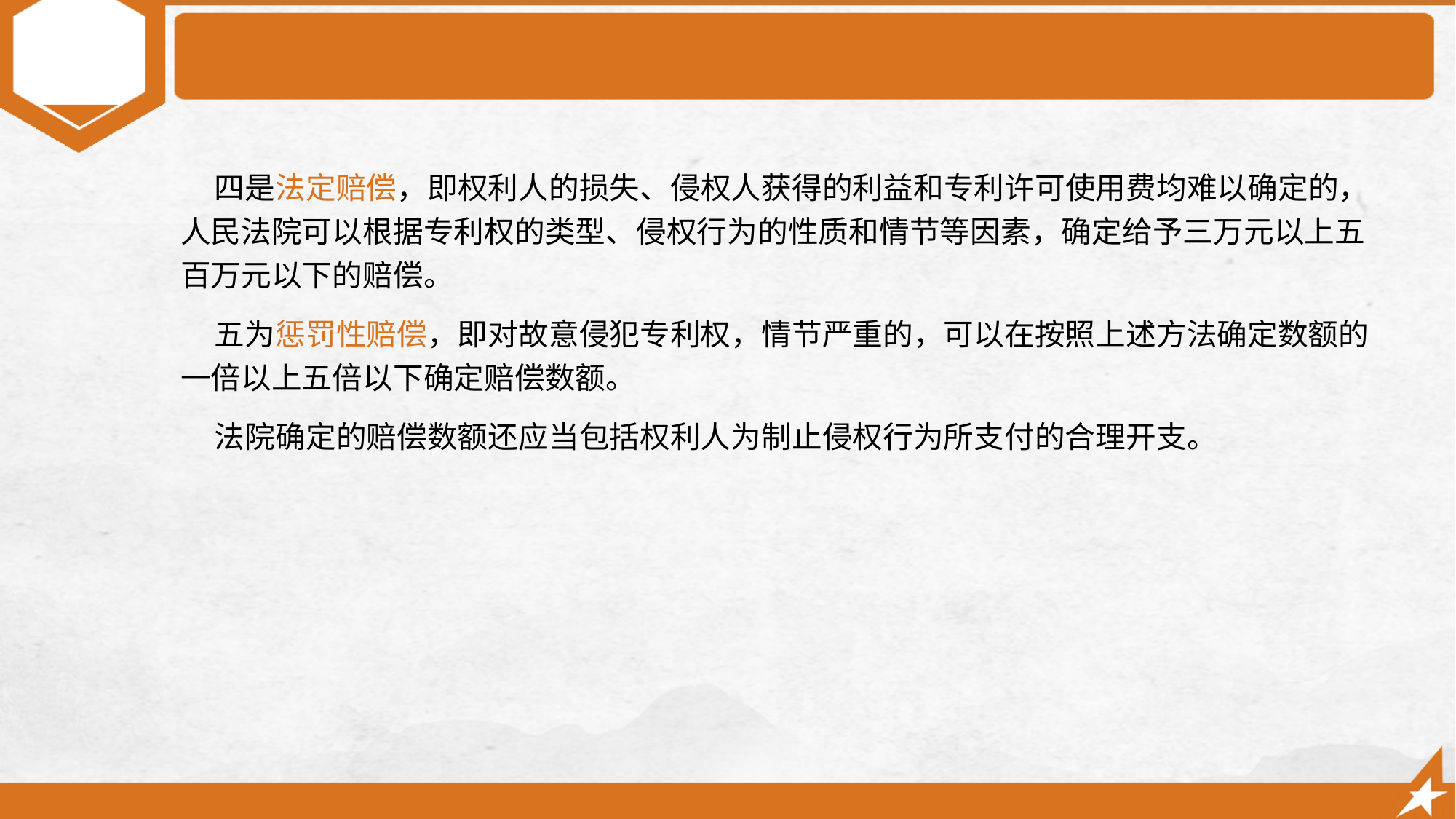

四是法定赔偿，即权利人的损失、侵权人获得的利益和专利许可使用费均难以确定的，人民法院可以根据专利权的类型、侵权行为的性质和情节等因素，确定给予三万元以上五百万元以下的赔偿。
    五为惩罚性赔偿，即对故意侵犯专利权，情节严重的，可以在按照上述方法确定数额的一倍以上五倍以下确定赔偿数额。
    法院确定的赔偿数额还应当包括权利人为制止侵权行为所支付的合理开支。